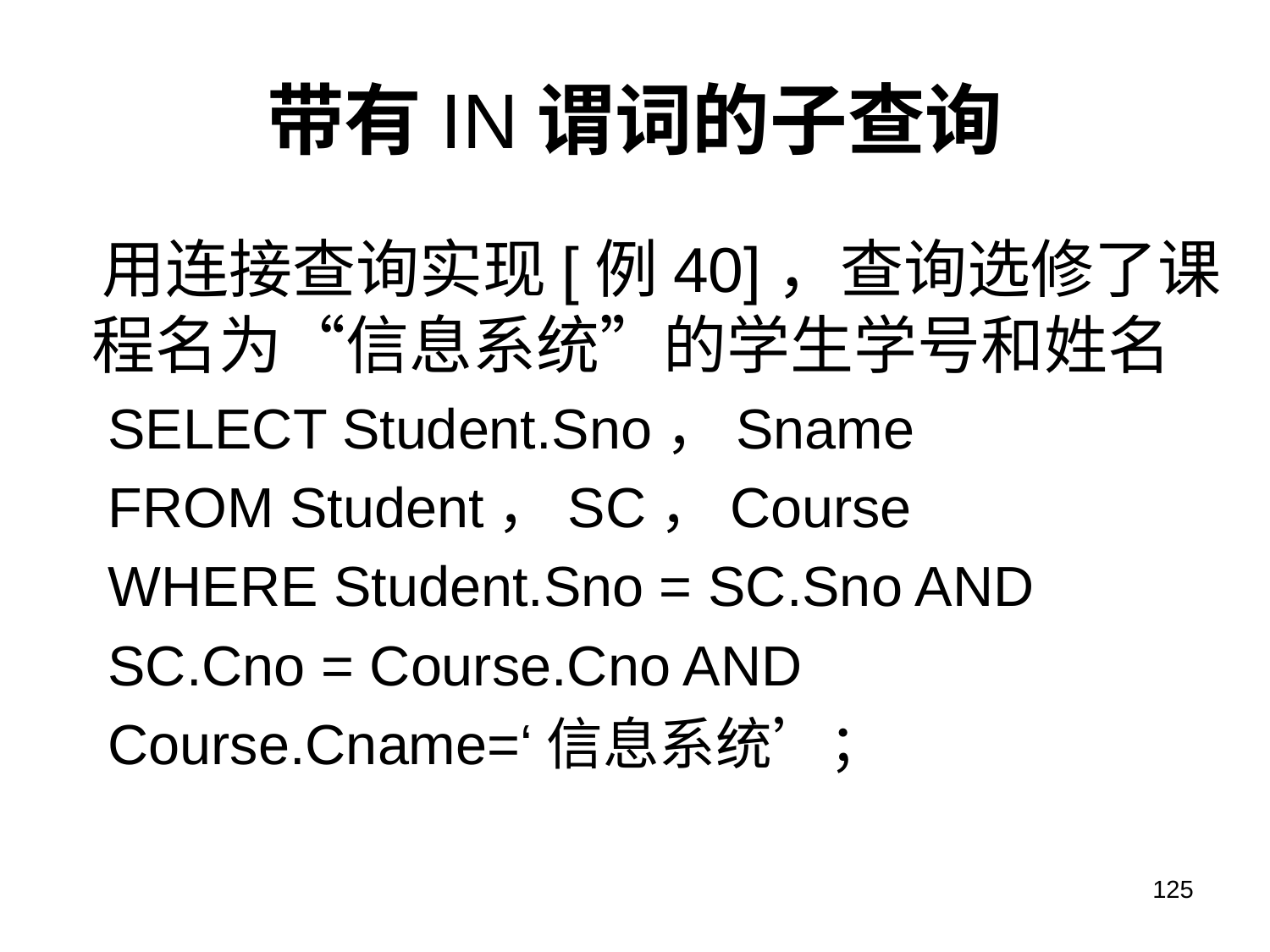

# 带有IN谓词的子查询
   用连接查询实现[例40]，查询选修了课程名为“信息系统”的学生学号和姓名
SELECT Student.Sno，Sname
FROM Student，SC，Course
WHERE Student.Sno = SC.Sno AND
SC.Cno = Course.Cno AND
Course.Cname=‘信息系统’；
125